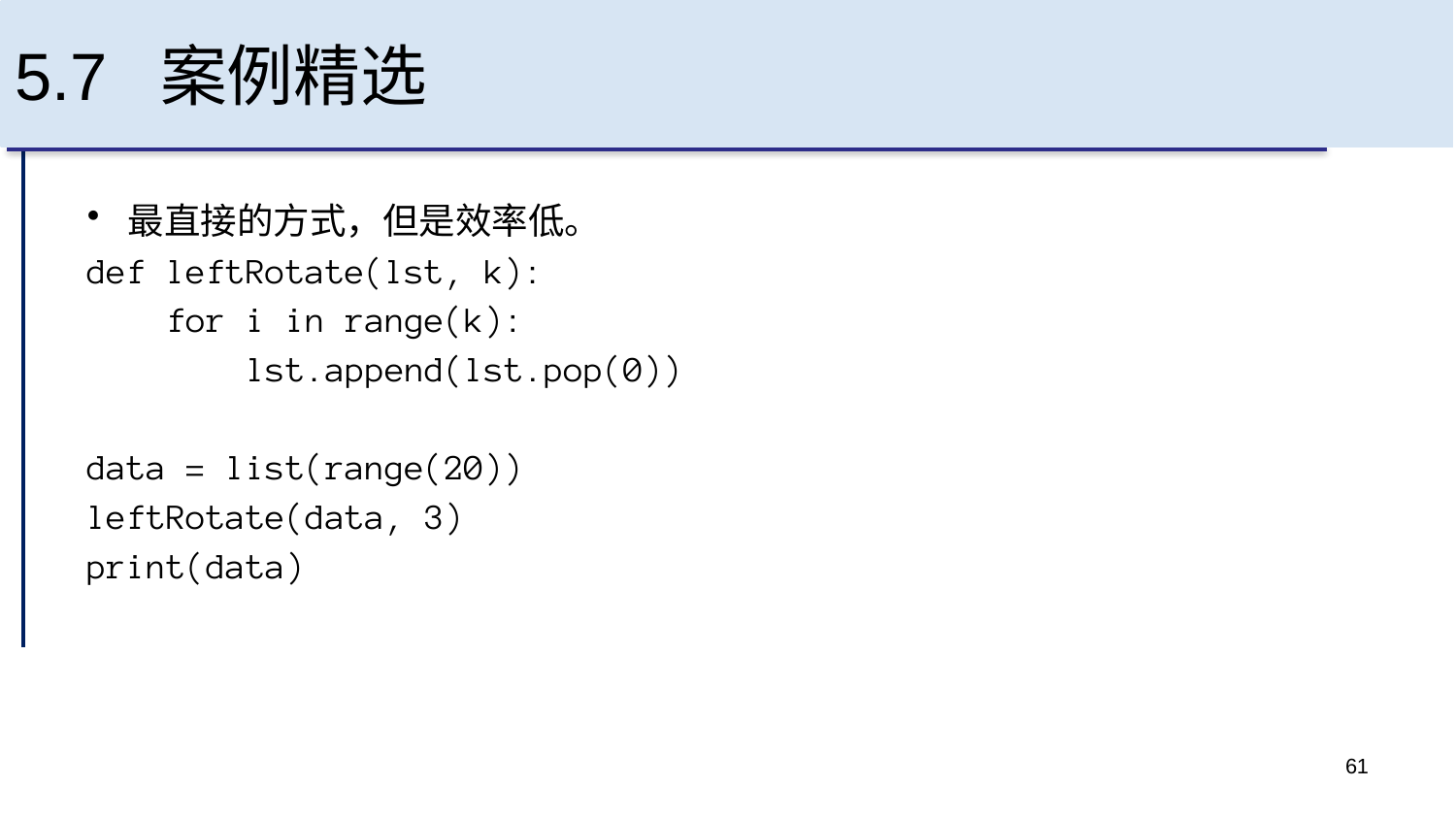

# 5.7  案例精选
最直接的方式，但是效率低。
def leftRotate(lst, k):
    for i in range(k):
        lst.append(lst.pop(0))

data = list(range(20))
leftRotate(data, 3)
print(data)
61